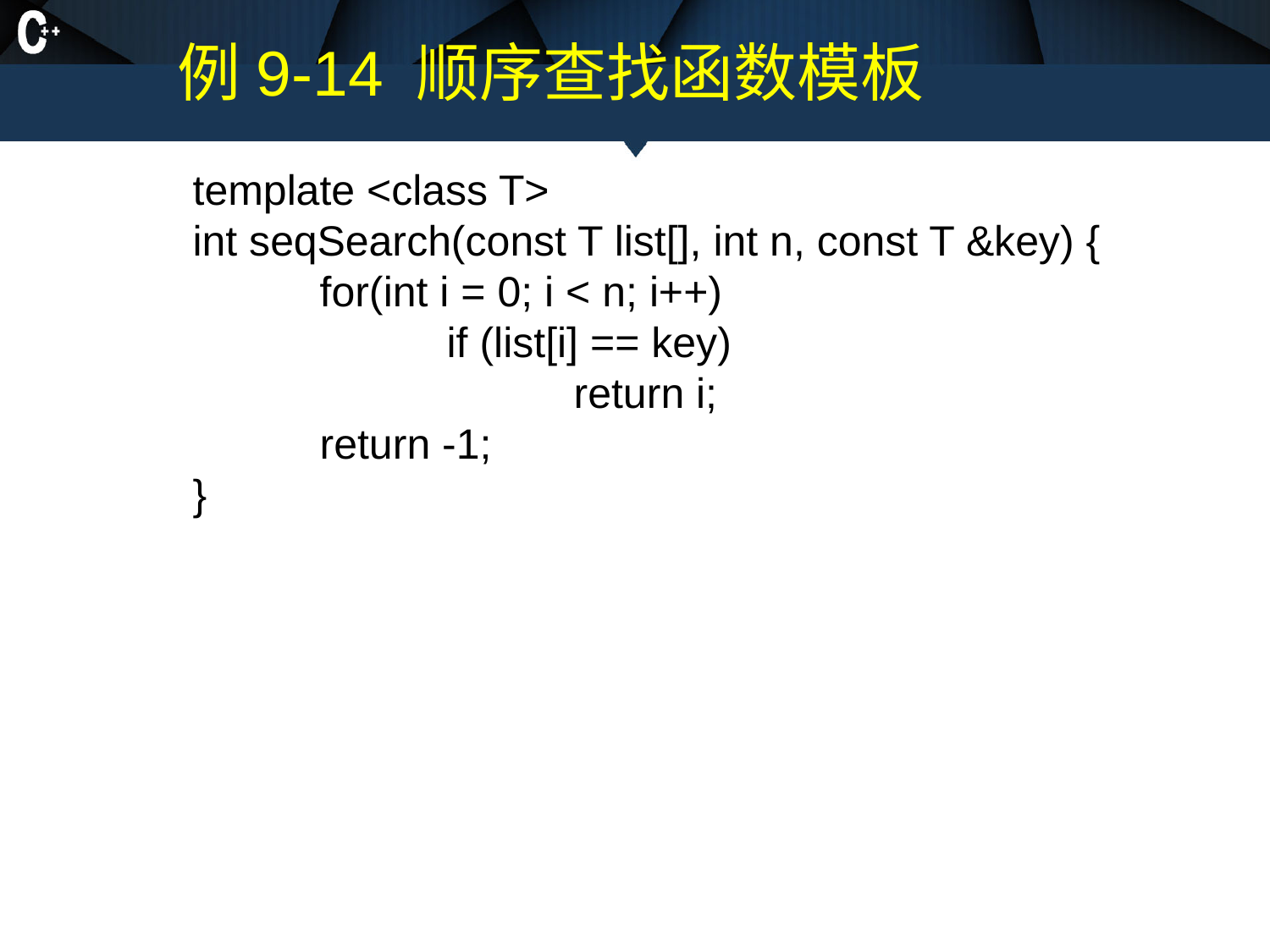

# 例9-14 顺序查找函数模板
template <class T>
int seqSearch(const T list[], int n, const T &key) {
	for(int i = 0; i < n; i++)
		if (list[i] == key)
			return i;
	return -1;
}